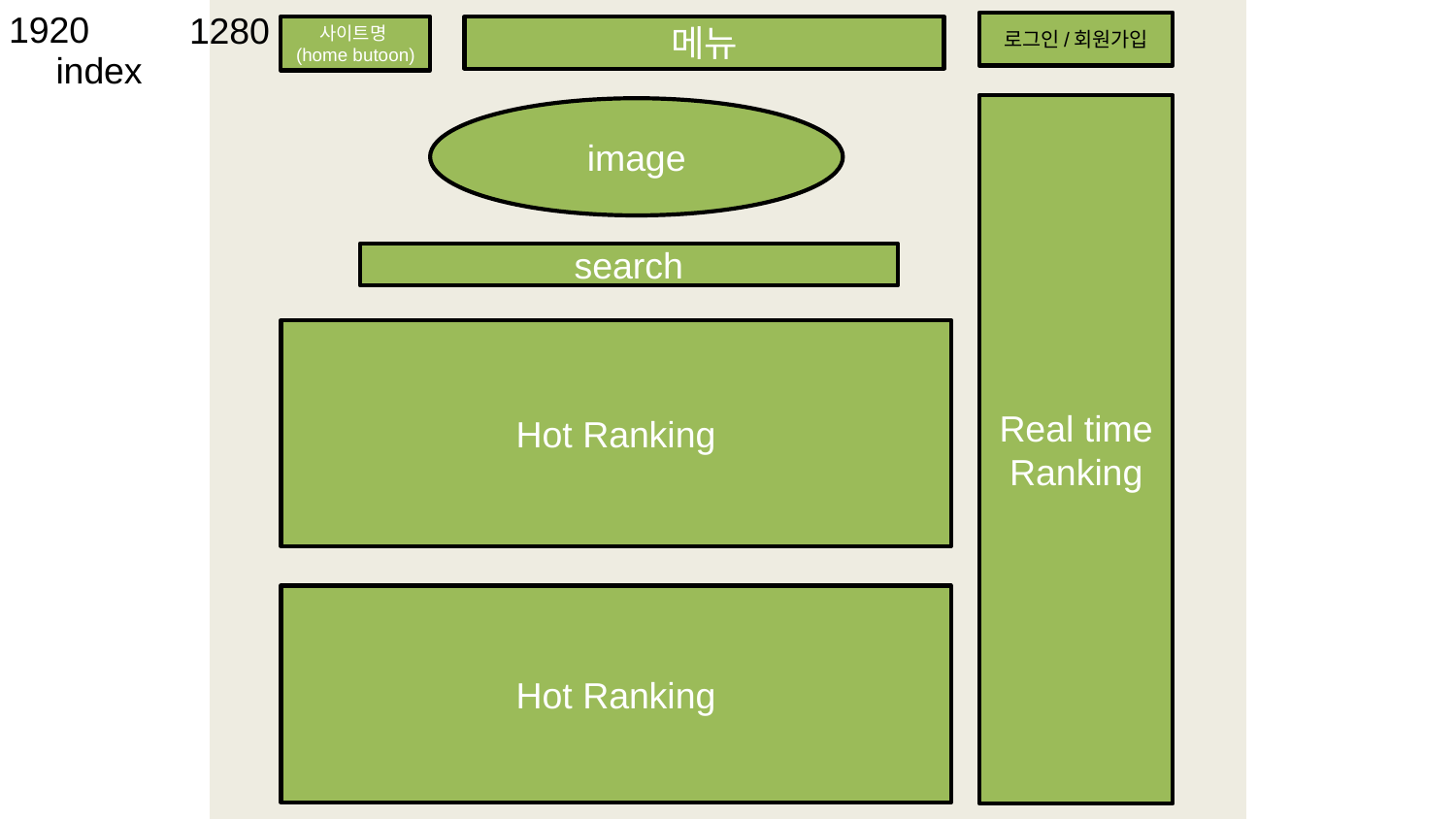

1920

1280
로그인/회원가입
사이트명(home butoon)
메뉴
index
Real time Ranking
image
search
Hot Ranking
Hot Ranking